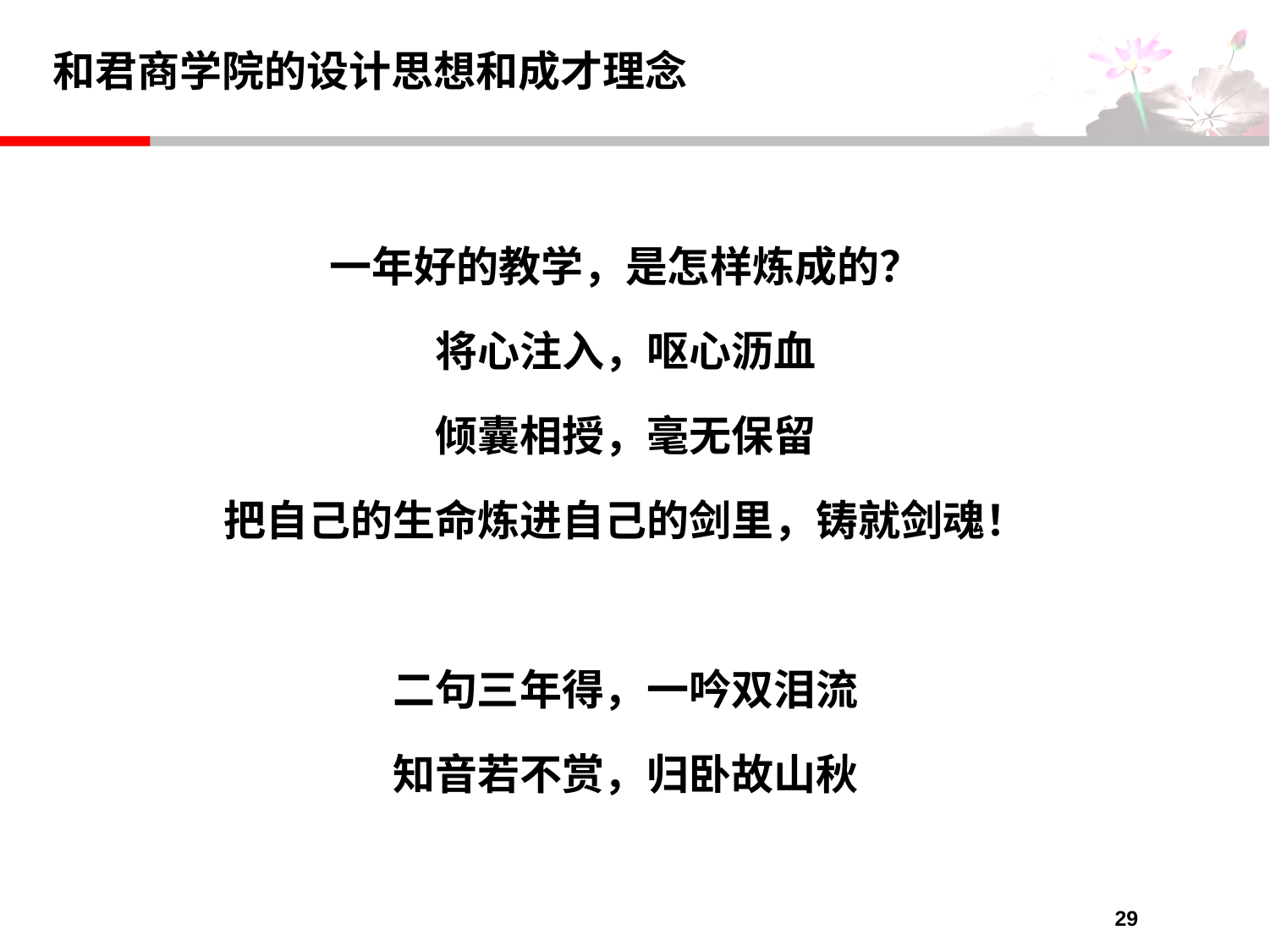

和君商学院的设计思想和成才理念
一年好的教学，是怎样炼成的？
将心注入，呕心沥血
倾囊相授，毫无保留
把自己的生命炼进自己的剑里，铸就剑魂！

二句三年得，一吟双泪流
知音若不赏，归卧故山秋

29